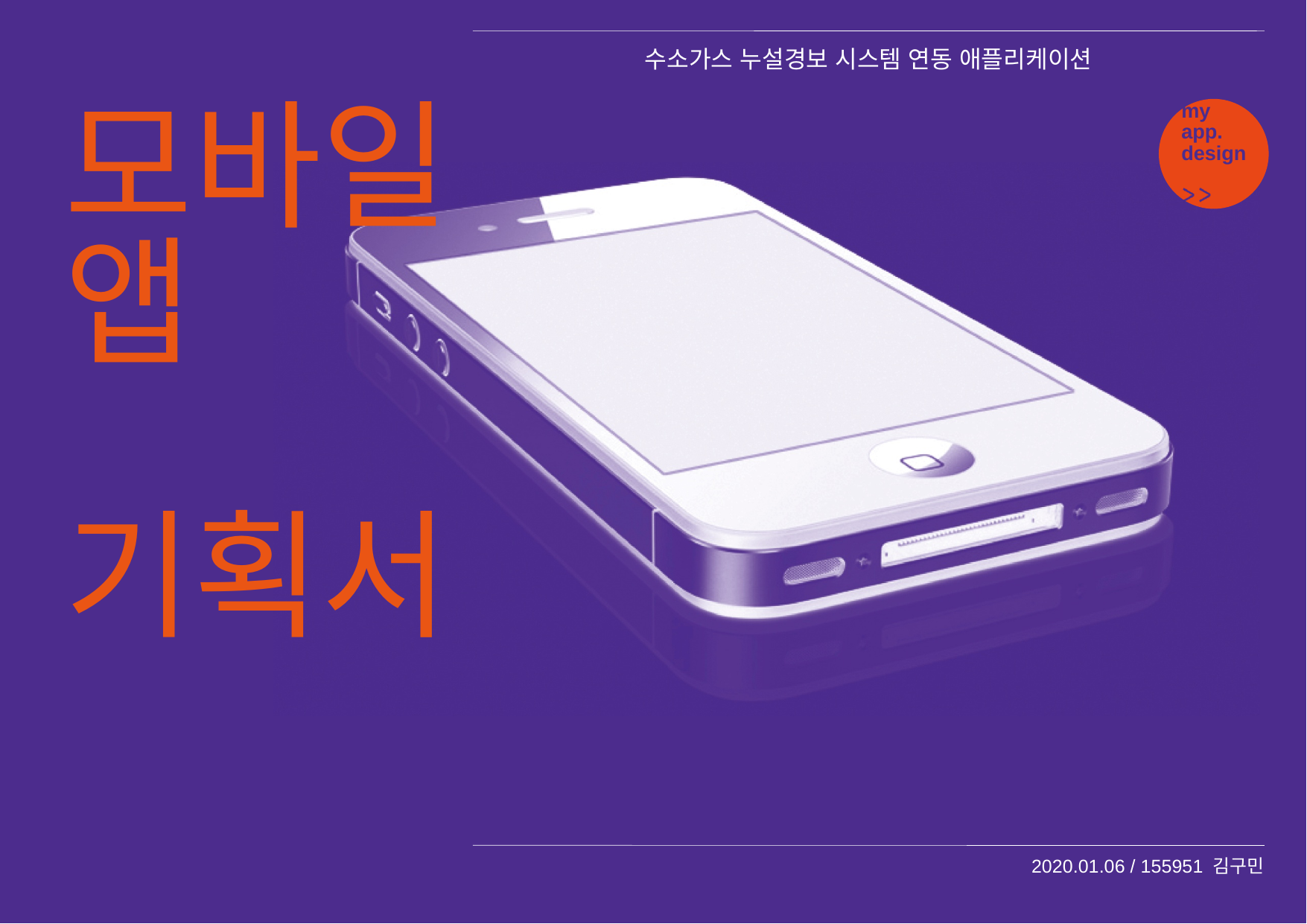

수소가스 누설경보 시스템 연동 애플리케이션
my
app.
design

모바일
앱

기획서
2020.01.06 / 155951 김구민